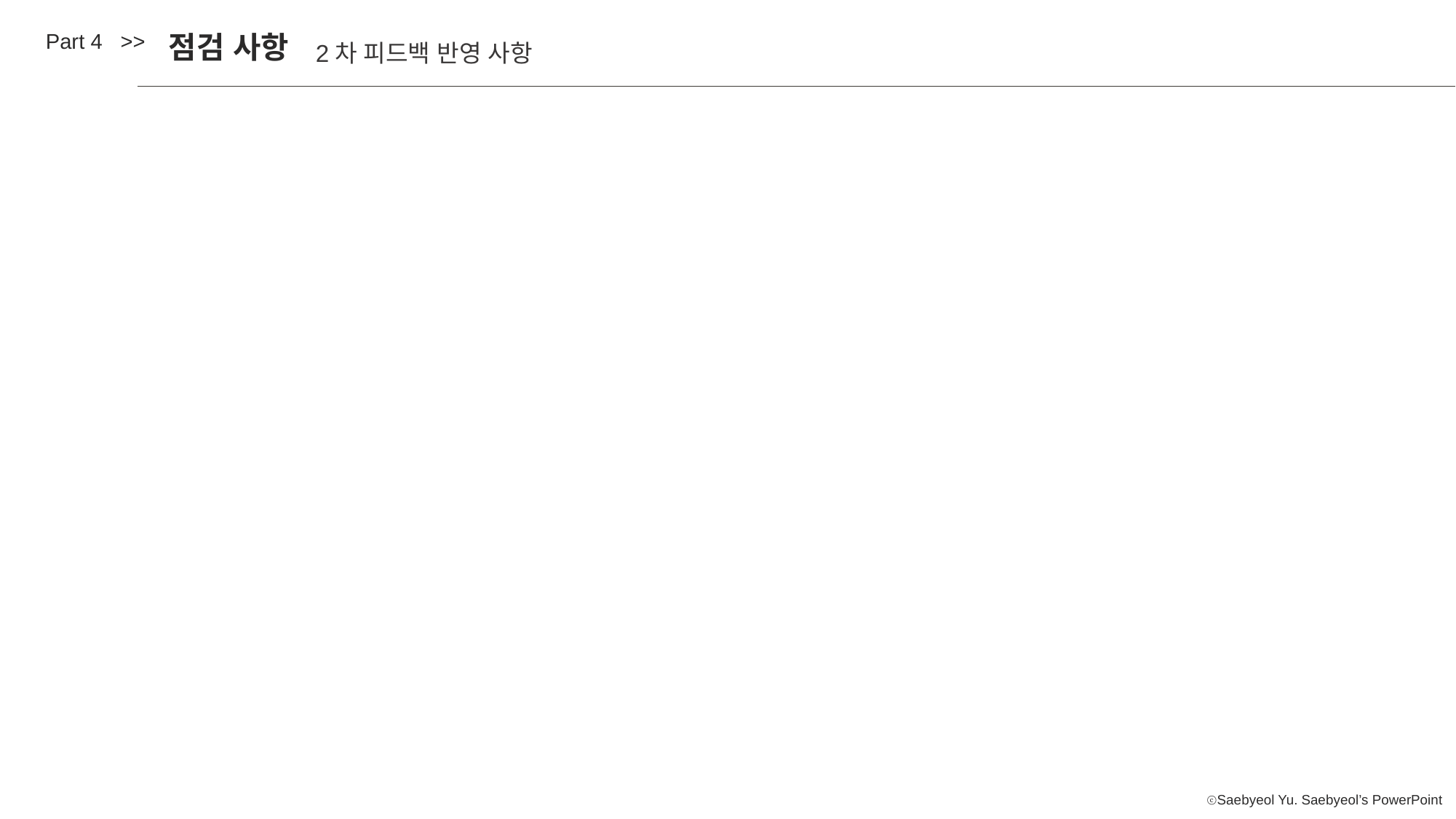

Part 4   >>
점검 사항
2차 피드백 반영 사항